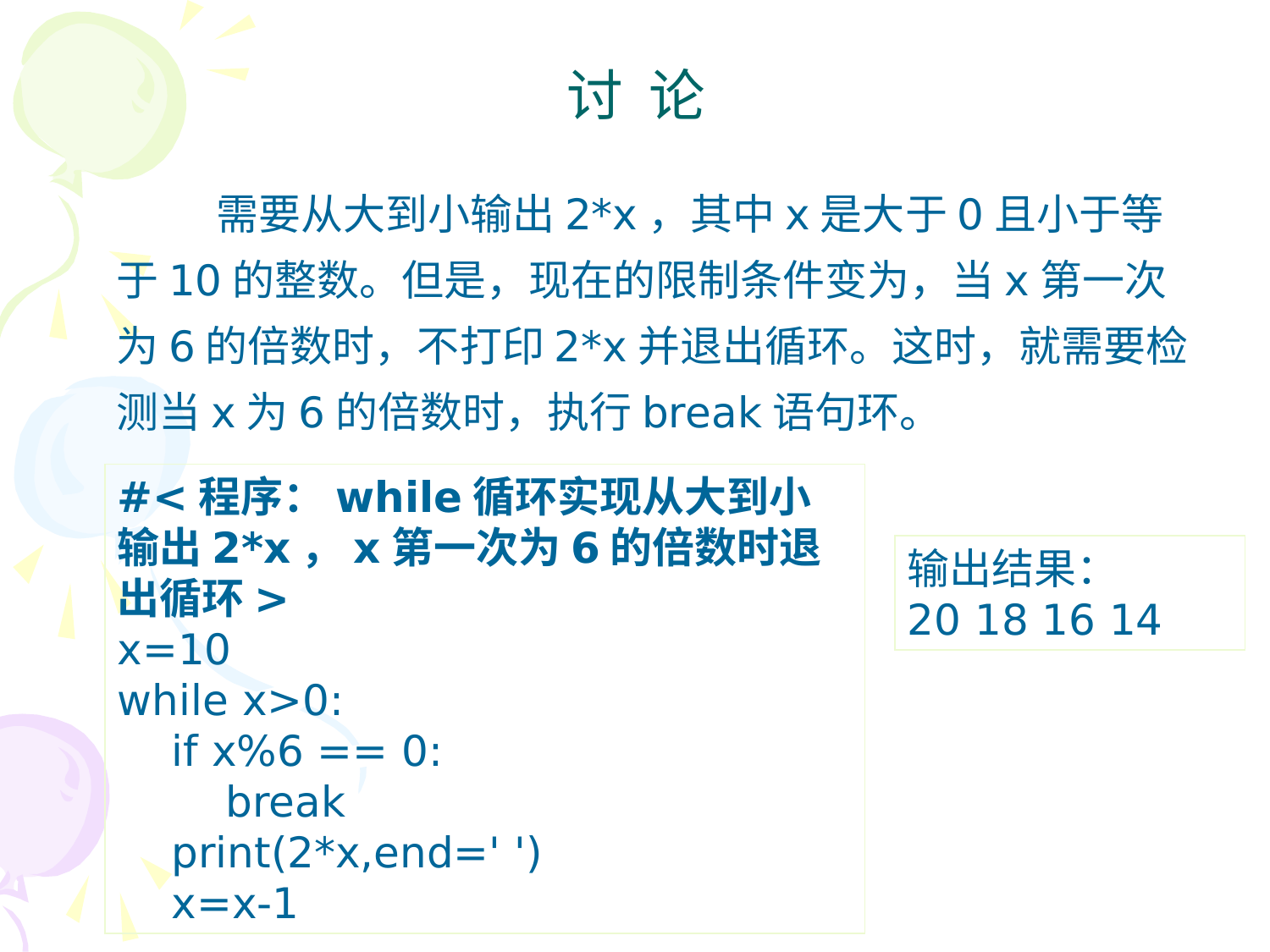

# 讨  论
需要从大到小输出2*x，其中x是大于0且小于等于10的整数。但是，现在的限制条件变为，当x第一次为6的倍数时，不打印2*x并退出循环。这时，就需要检测当x为6的倍数时，执行break语句环。
#<程序：while循环实现从大到小输出2*x，x第一次为6的倍数时退出循环>
x=10
while x>0:
    if x%6 == 0:
        break
    print(2*x,end=' ')
    x=x-1
输出结果：
20 18 16 14